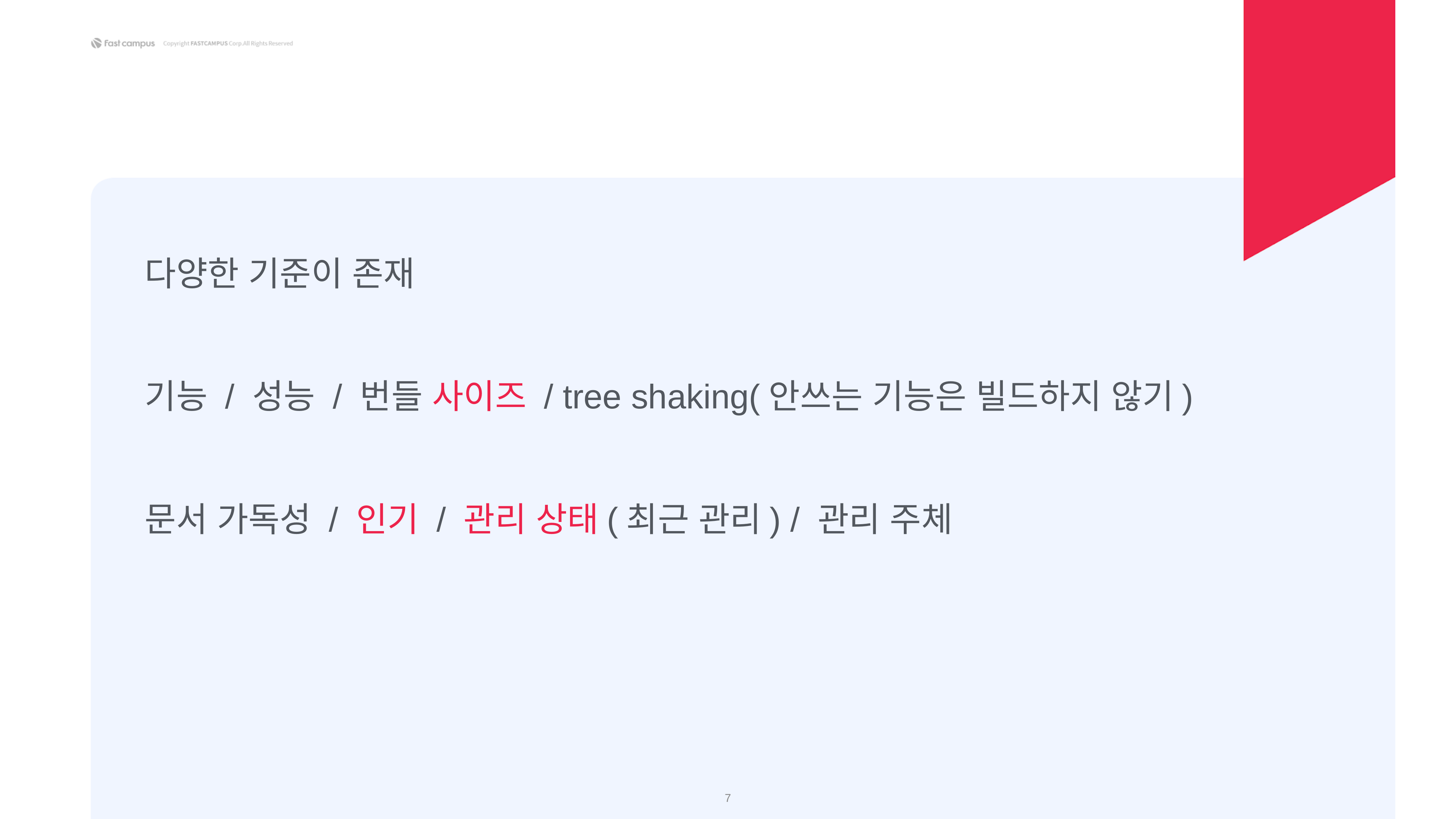

다양한 기준이 존재

기능 / 성능 / 번들 사이즈 / tree shaking(안쓰는 기능은 빌드하지 않기)

문서 가독성 / 인기 / 관리 상태(최근 관리) / 관리 주체
7